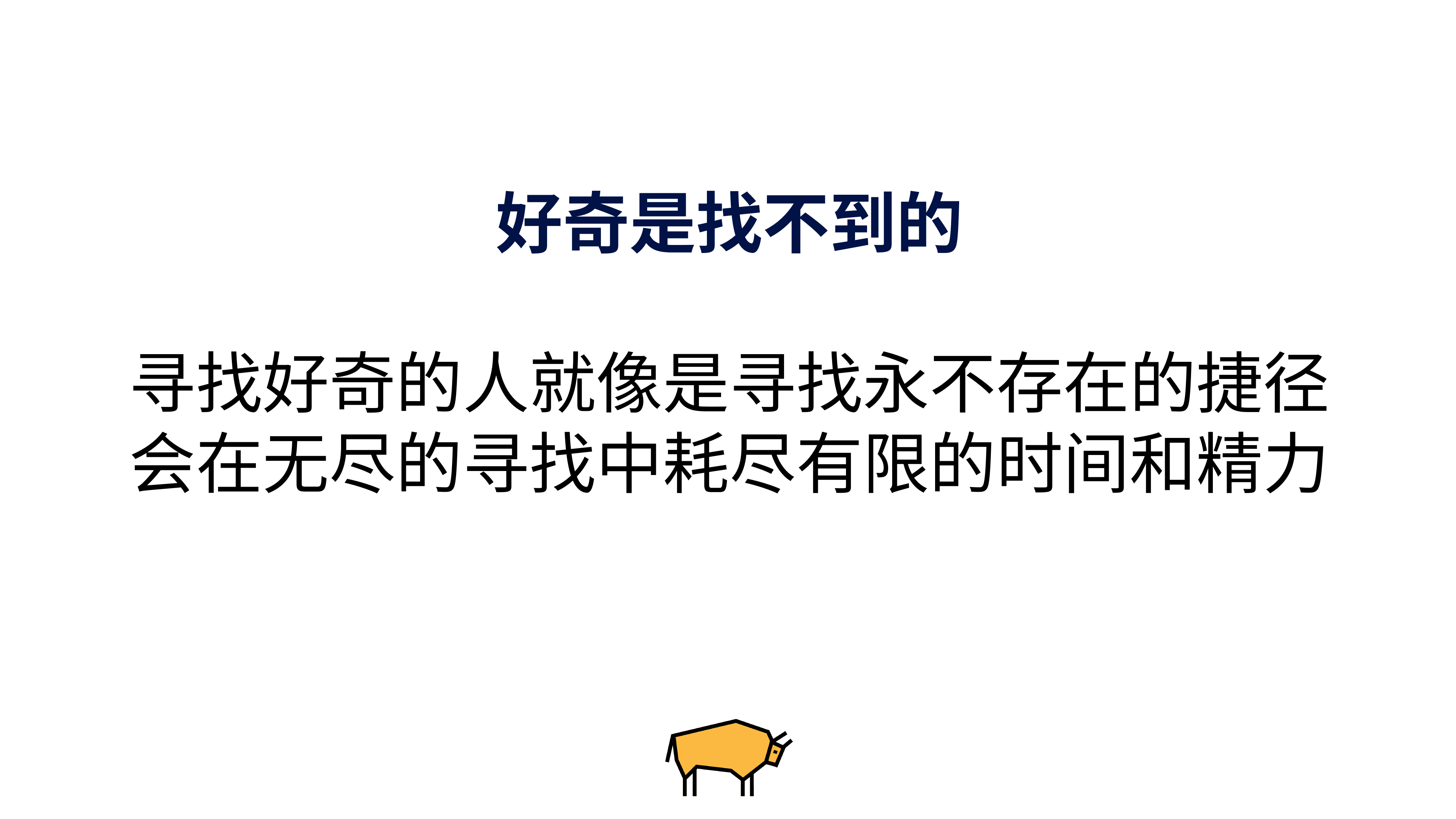

# 好奇是找不到的 寻找好奇的人就像是寻找永不存在的捷径 会在无尽的寻找中耗尽有限的时间和精力